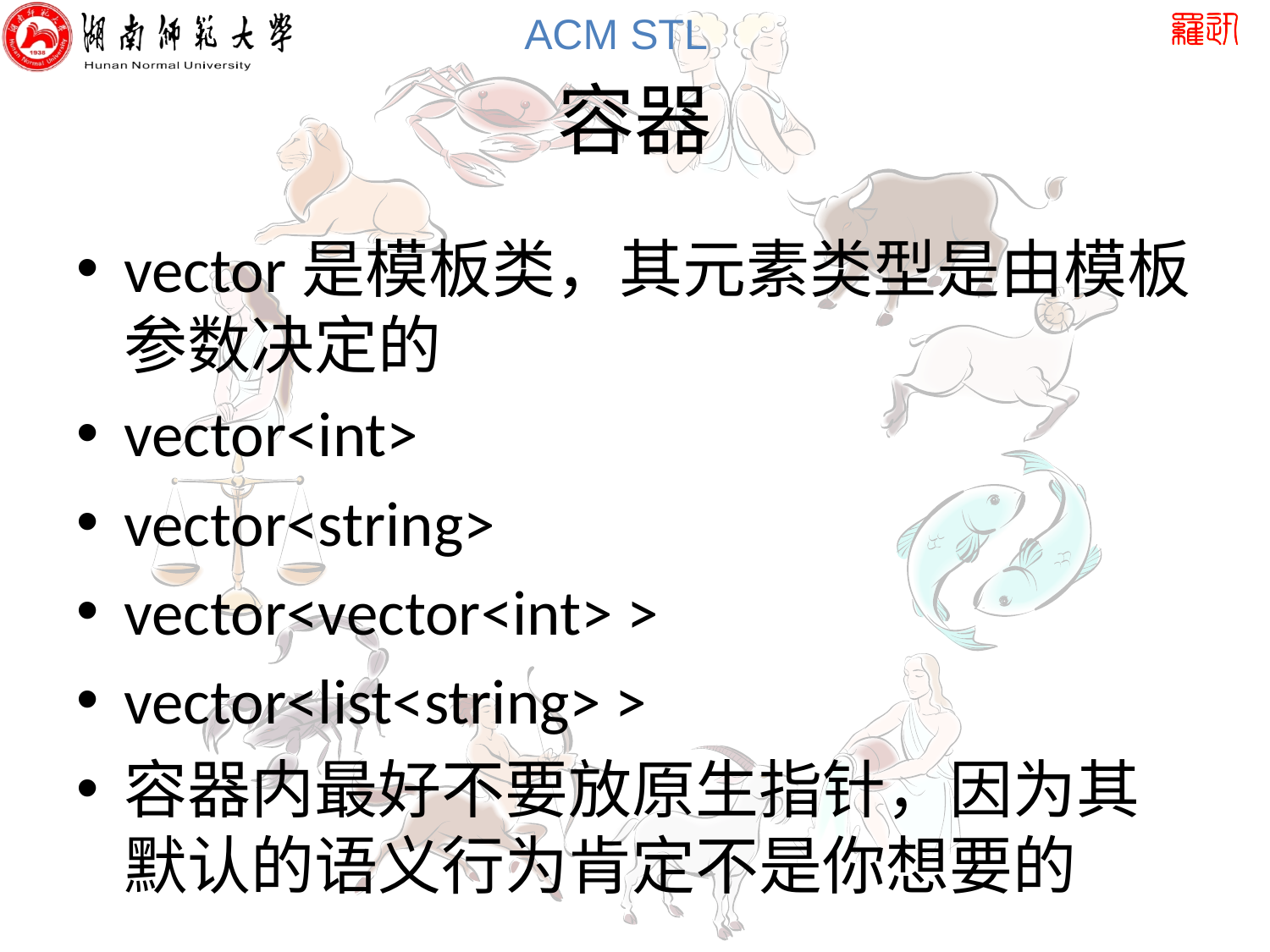

# 容器
vector是模板类，其元素类型是由模板参数决定的
vector<int>
vector<string>
vector<vector<int> >
vector<list<string> >
容器内最好不要放原生指针，因为其默认的语义行为肯定不是你想要的